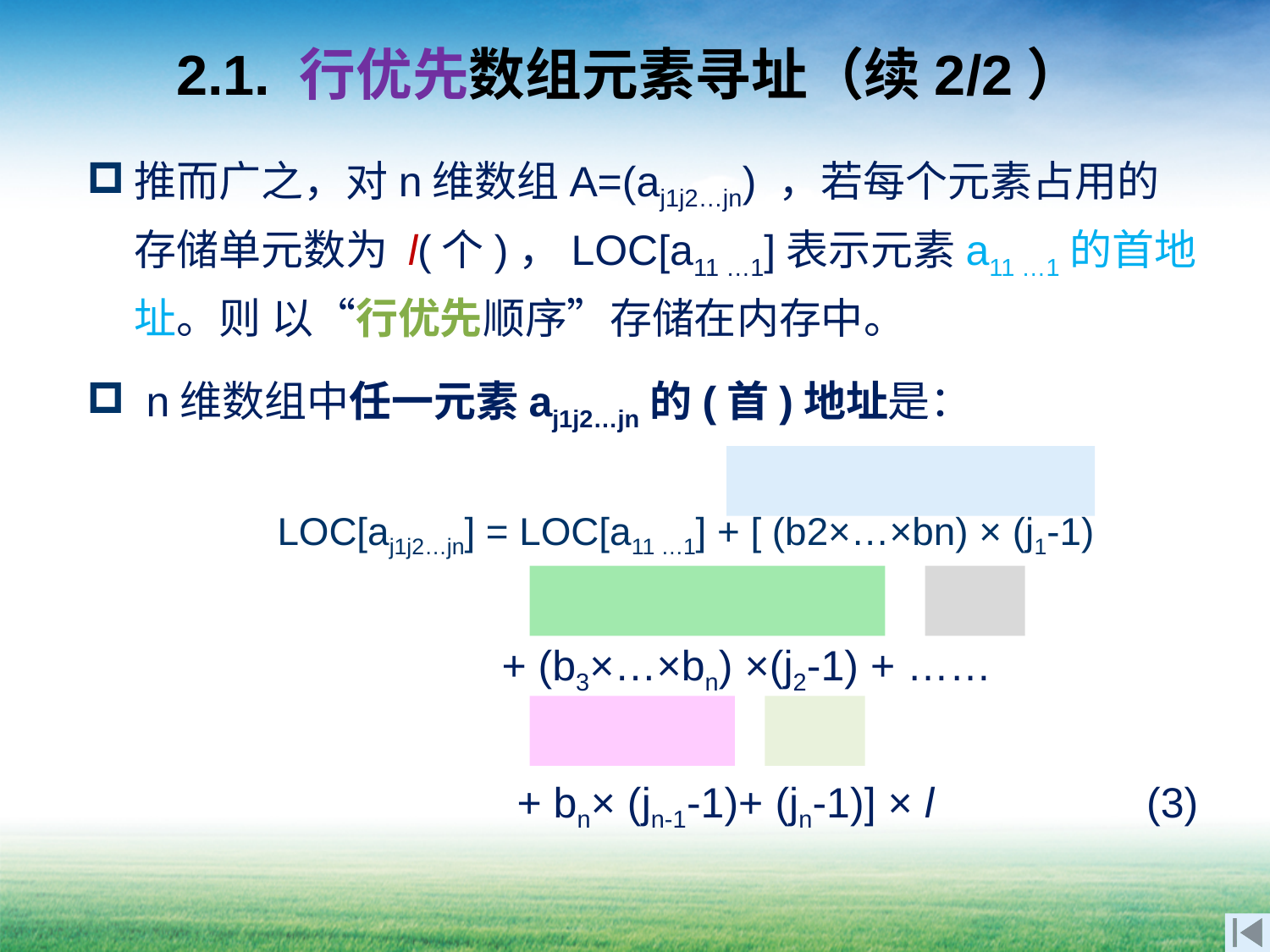

# 2.1. 行优先数组元素寻址（续2/2）
推而广之，对n维数组A=(aj1j2…jn) ，若每个元素占用的存储单元数为 l(个)，LOC[a11 …1]表示元素a11 …1的首地址。则 以“行优先顺序”存储在内存中。
 n维数组中任一元素aj1j2…jn的(首)地址是：
	LOC[aj1j2…jn] = LOC[a11 …1] + [ (b2×…×bn) × (j1-1)
                                   + (b3×…×bn) ×(j2-1) + ……
                             + bn× (jn-1-1)+ (jn-1)] × l                  (3)